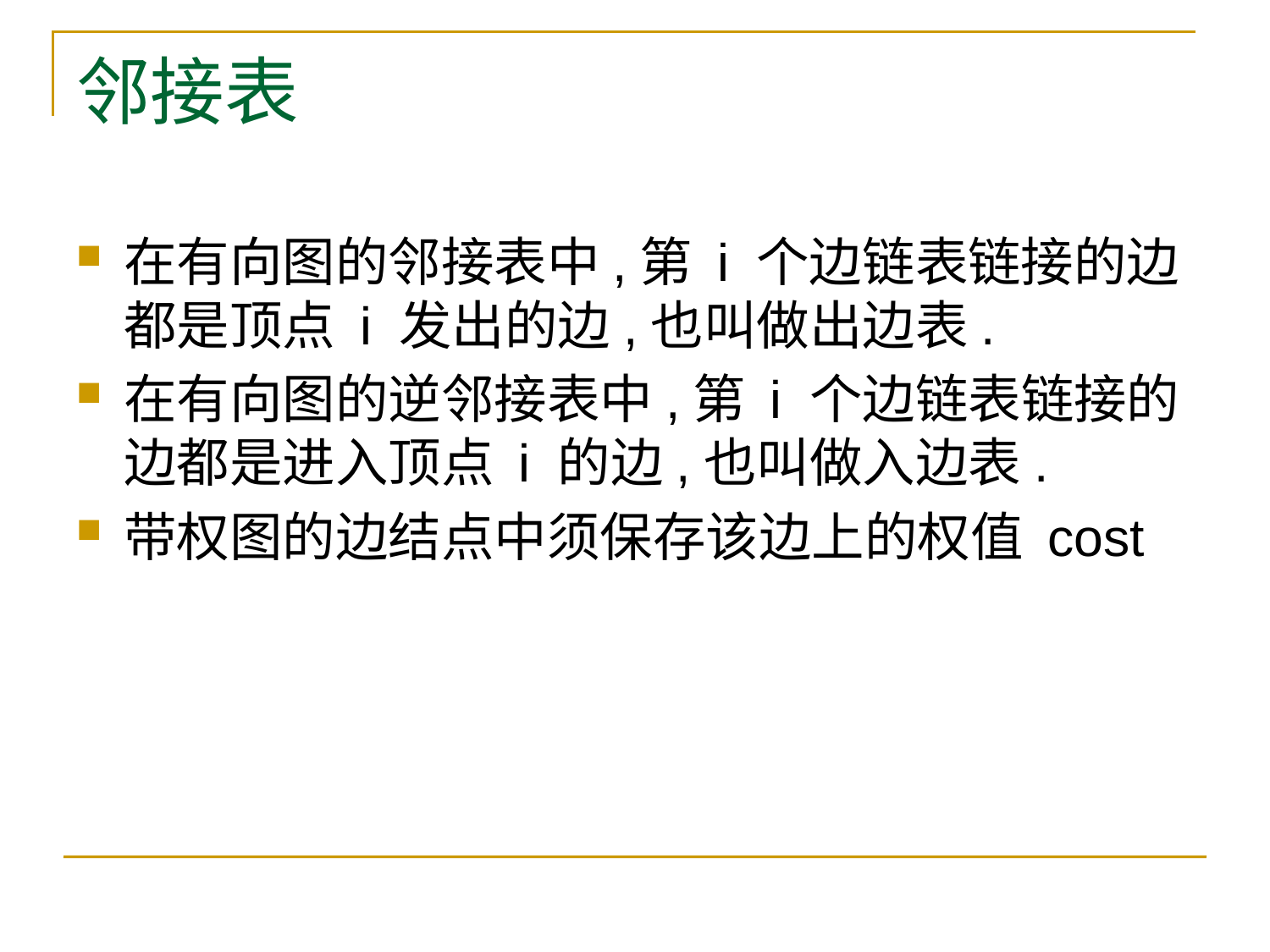

# 邻接表
在有向图的邻接表中,第 i 个边链表链接的边都是顶点 i 发出的边,也叫做出边表.
在有向图的逆邻接表中,第 i 个边链表链接的边都是进入顶点 i 的边,也叫做入边表.
带权图的边结点中须保存该边上的权值 cost